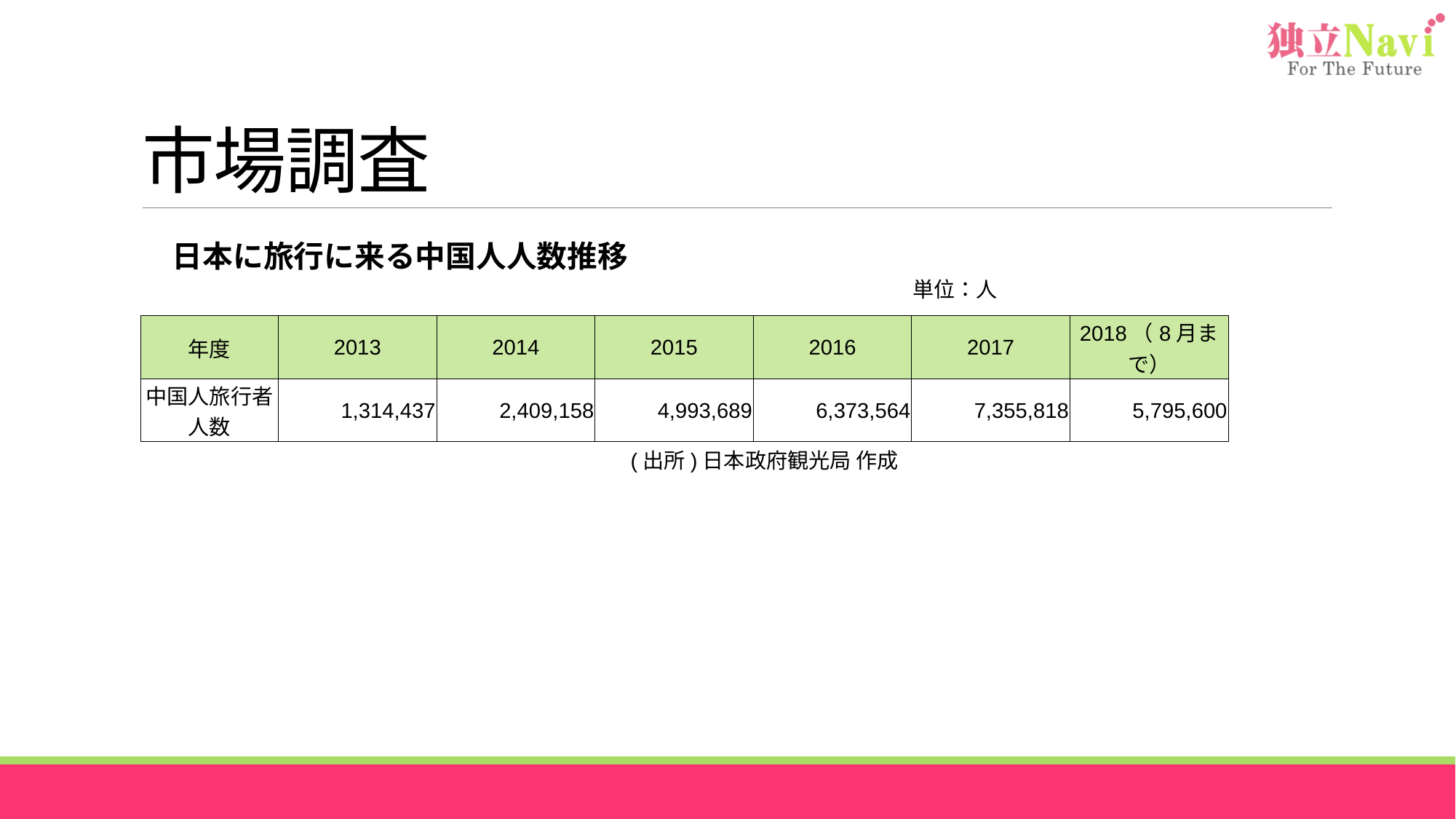

# 市場調査
日本に旅行に来る中国人人数推移

|  |  |  |  |  |  |  |  |  | 単位：人 |  |
| --- | --- | --- | --- | --- | --- | --- | --- | --- | --- | --- |
| 年度 | 2013 |  | 2014 |  | 2015 |  | 2016 |  | 2017 | 2018（8月まで） |
| 中国人旅行者人数 | 1,314,437 |  | 2,409,158 |  | 4,993,689 |  | 6,373,564 |  | 7,355,818 | 5,795,600 |
(出所)日本政府観光局 作成